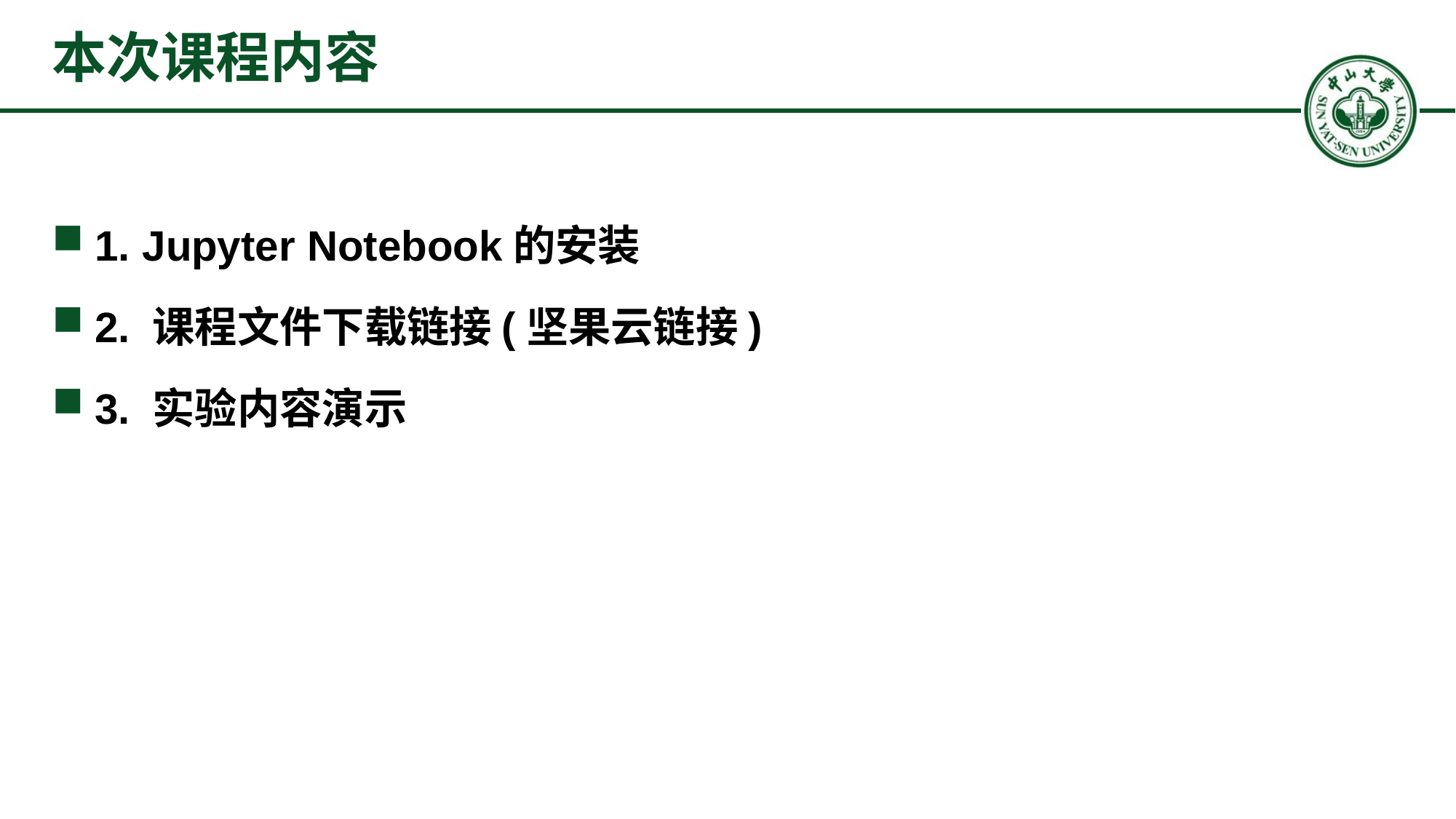

# 本次课程内容
1. Jupyter Notebook的安装
2. 课程文件下载链接(坚果云链接)
3. 实验内容演示

2